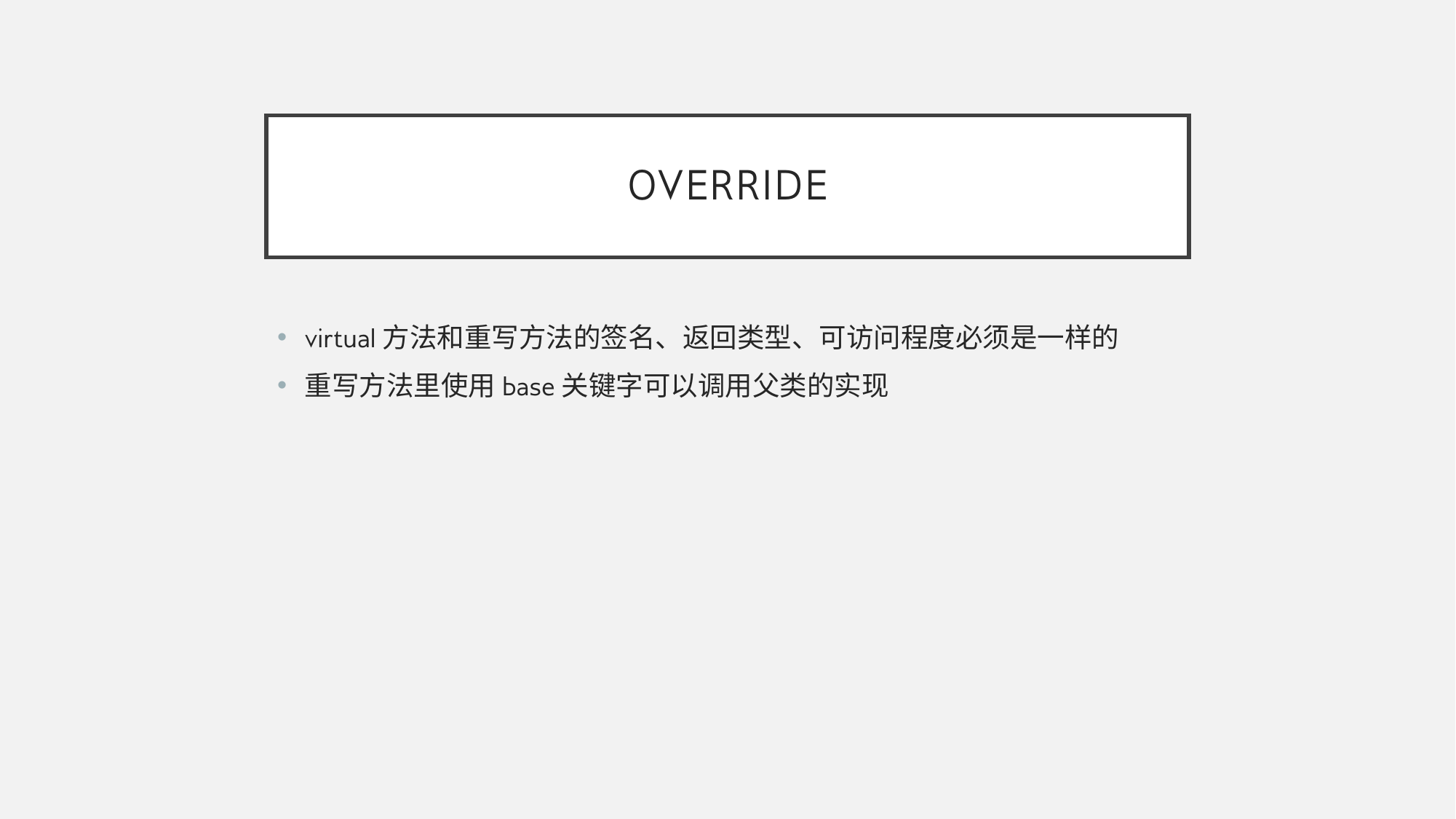

# override
virtual方法和重写方法的签名、返回类型、可访问程度必须是一样的
重写方法里使用base关键字可以调用父类的实现